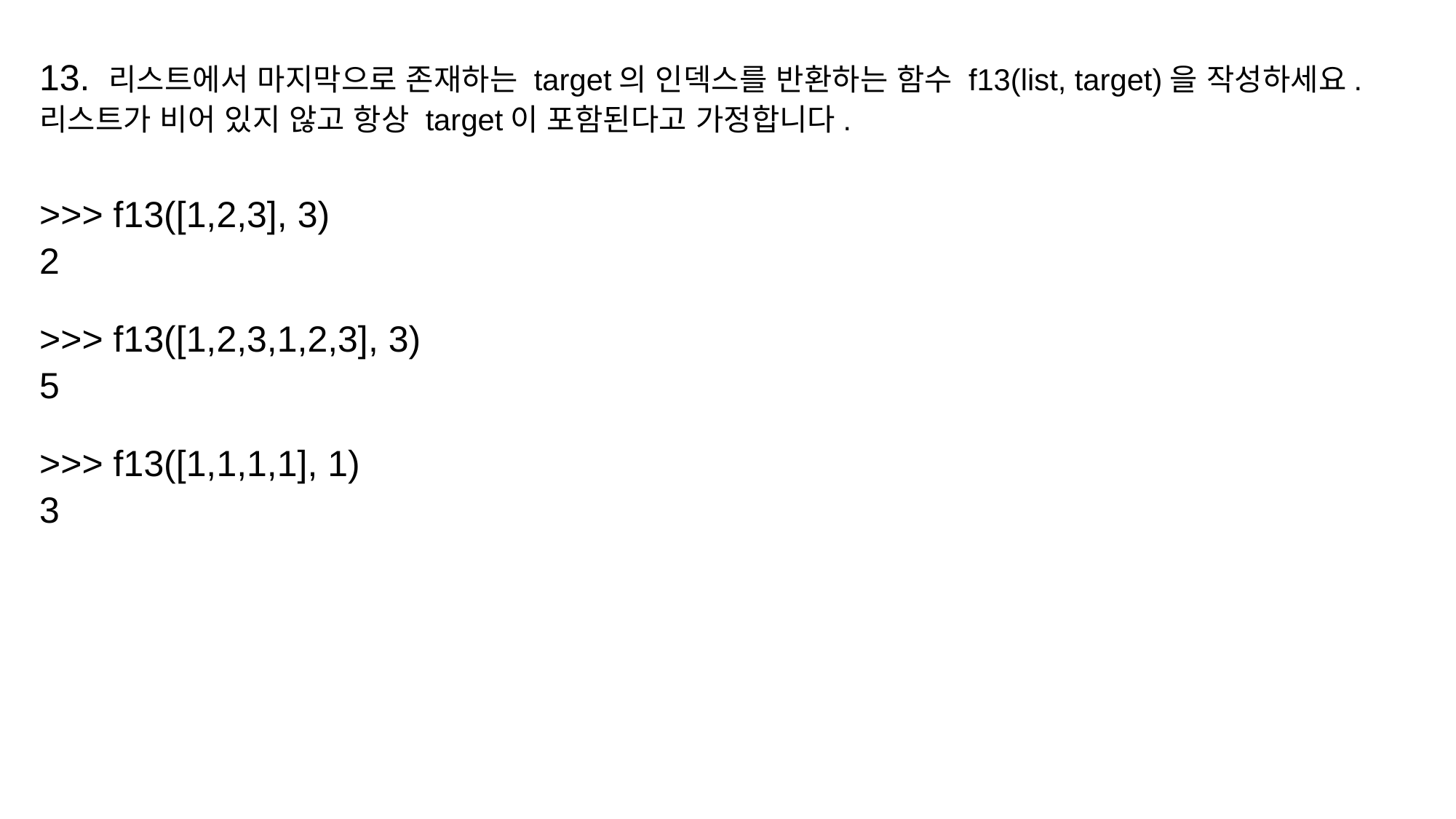

13. 리스트에서 마지막으로 존재하는 target의 인덱스를 반환하는 함수 f13(list, target)을 작성하세요. 리스트가 비어 있지 않고 항상 target이 포함된다고 가정합니다.

>>> f13([1,2,3], 3)
2

>>> f13([1,2,3,1,2,3], 3)
5

>>> f13([1,1,1,1], 1)
3